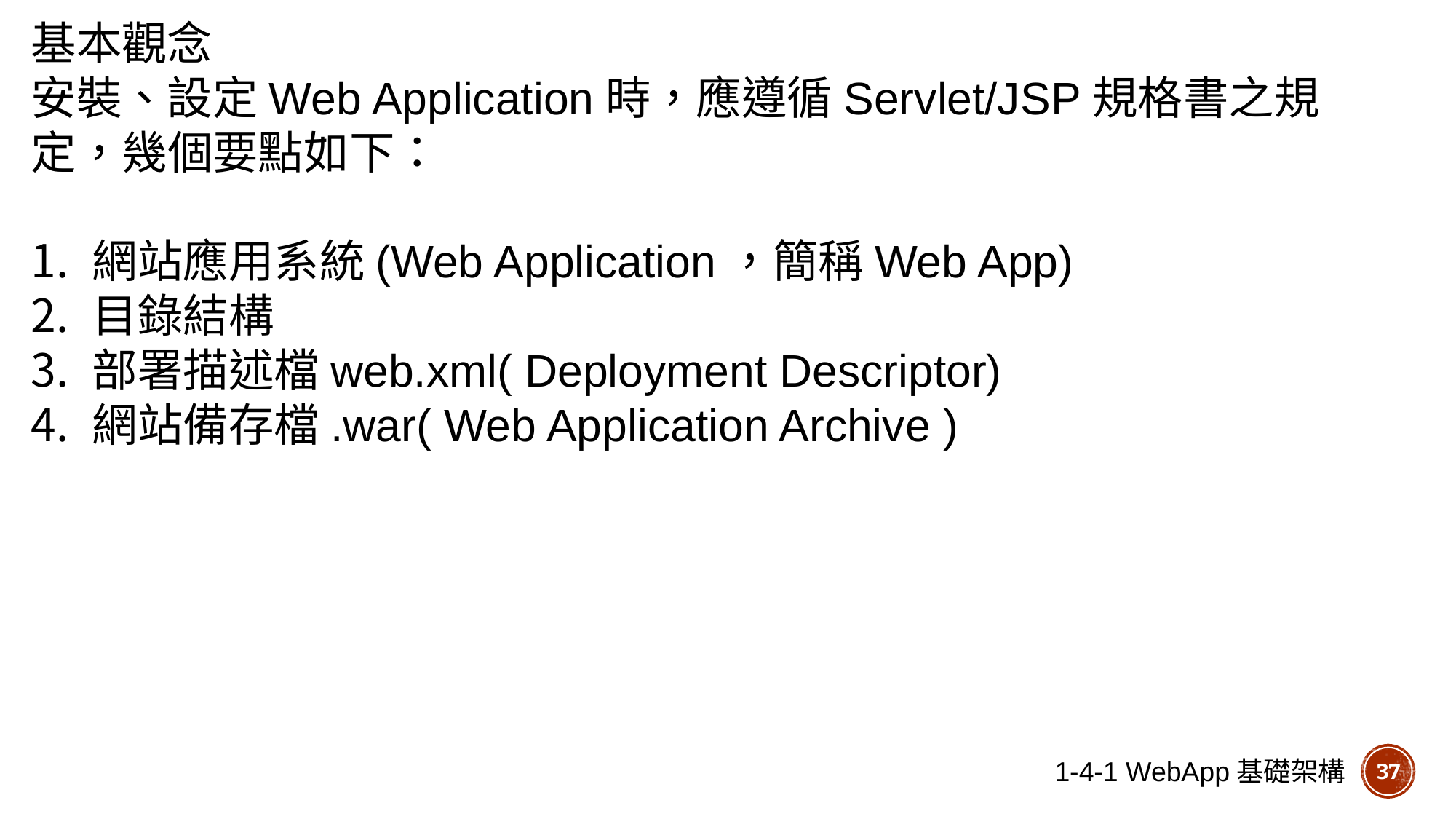

基本觀念
安裝、設定Web Application時，應遵循Servlet/JSP規格書之規定，幾個要點如下：

網站應用系統(Web Application，簡稱Web App)
目錄結構
部署描述檔web.xml( Deployment Descriptor)
網站備存檔.war( Web Application Archive )

1-4-1 WebApp基礎架構
37